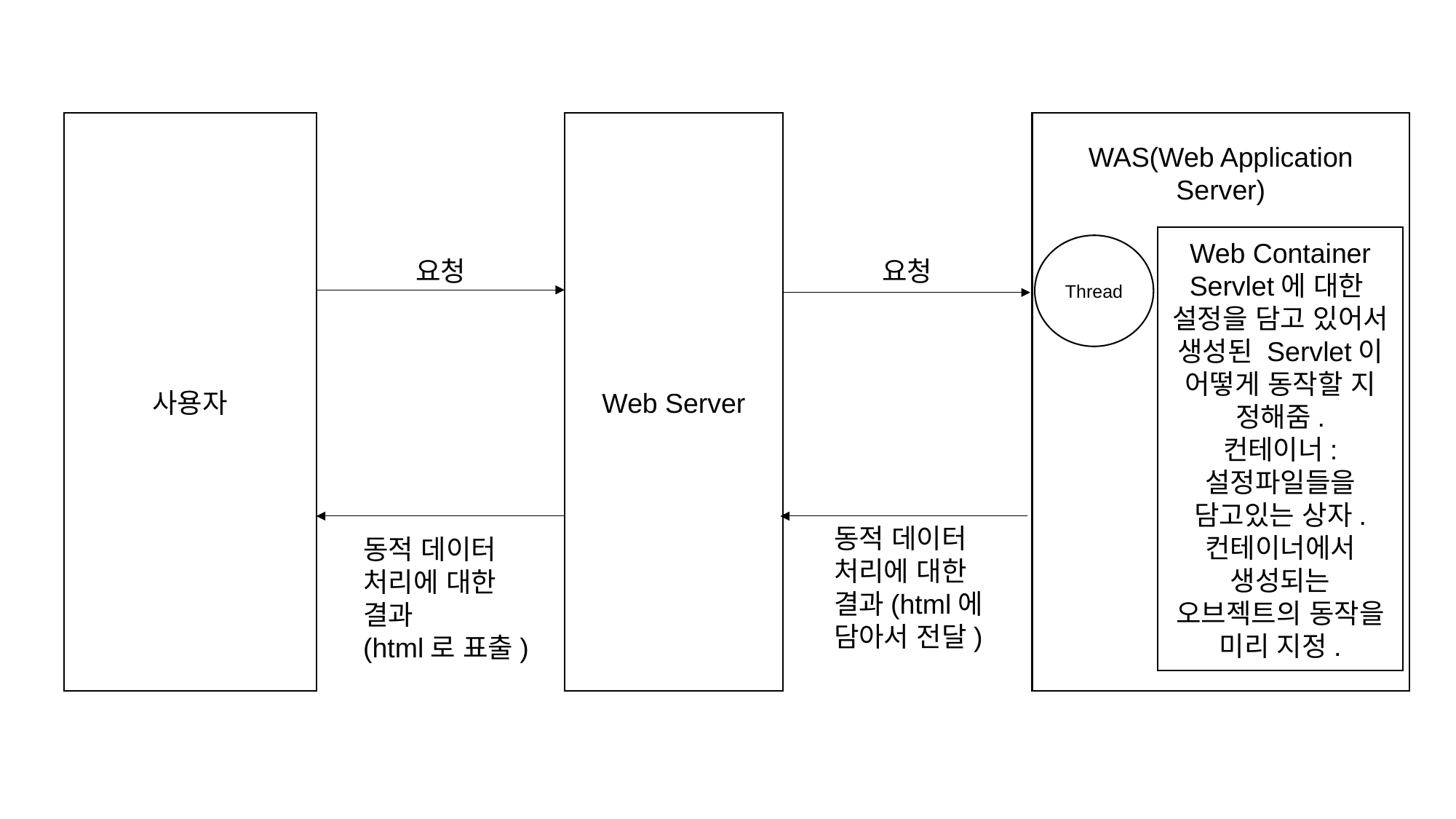

사용자
Web Server
WAS(Web Application Server)

Web Container
Servlet에 대한
설정을 담고 있어서 생성된 Servlet이 어떻게 동작할 지 정해줌.
컨테이너: 설정파일들을 담고있는 상자. 컨테이너에서 생성되는 오브젝트의 동작을 미리 지정.
Thread
요청
요청
동적 데이터
처리에 대한
결과(html에
담아서 전달)
동적 데이터
처리에 대한
결과
(html로 표출)